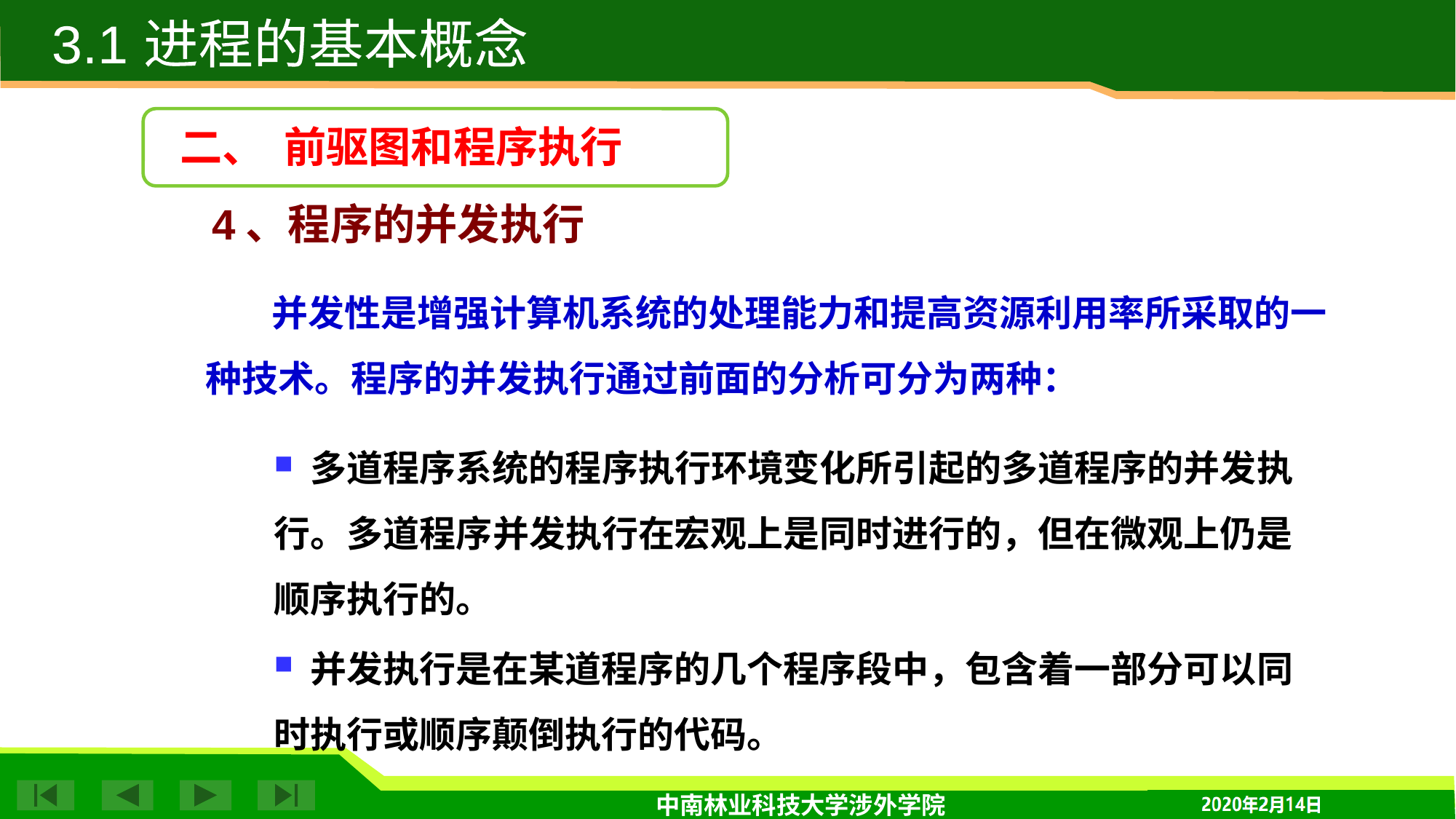

3.1 进程的基本概念

二、  前驱图和程序执行
 4、程序的并发执行
       并发性是增强计算机系统的处理能力和提高资源利用率所采取的一种技术。程序的并发执行通过前面的分析可分为两种：
 多道程序系统的程序执行环境变化所引起的多道程序的并发执行。多道程序并发执行在宏观上是同时进行的，但在微观上仍是顺序执行的。
 并发执行是在某道程序的几个程序段中，包含着一部分可以同时执行或顺序颠倒执行的代码。